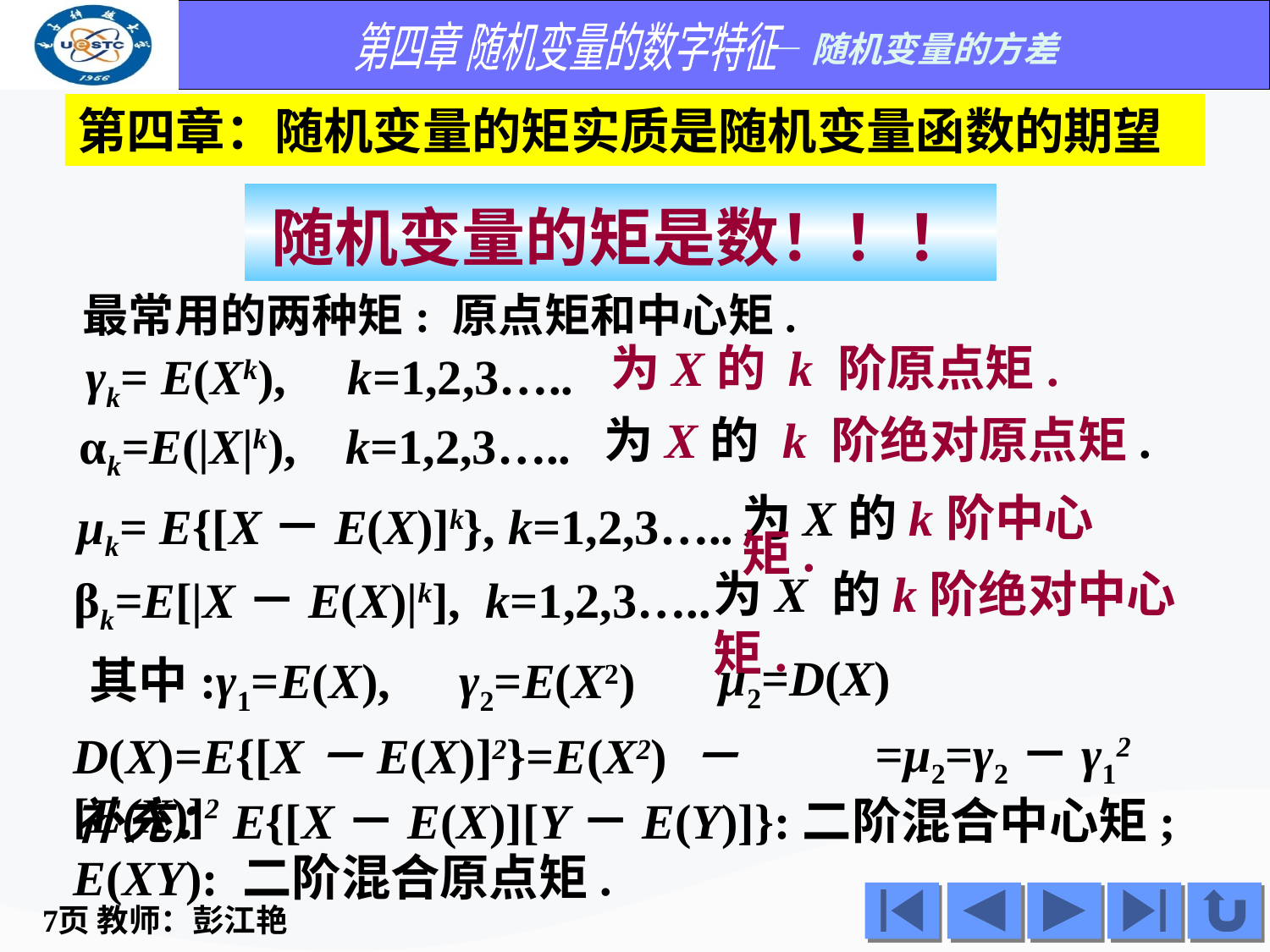

第四章：随机变量的矩实质是随机变量函数的期望
随机变量的矩是数！！！
最常用的两种矩: 原点矩和中心矩.
为X的 k 阶原点矩.
γk= E(Xk),     k=1,2,3…..
为X的 k 阶绝对原点矩.
αk=E(|X|k),    k=1,2,3…..
为X的k阶中心矩.
μk= E{[X－E(X)]k}, k=1,2,3…..
为X 的k阶绝对中心矩.
βk=E[|X－E(X)|k],  k=1,2,3…..
μ2=D(X)
其中:γ1=E(X),
γ2=E(X2)
=μ2=γ2－γ12
D(X)=E{[X－E(X)]2}=E(X2) －[E(X)]2
补充：E{[X－E(X)][Y－E(Y)]}:二阶混合中心矩;
E(XY): 二阶混合原点矩.